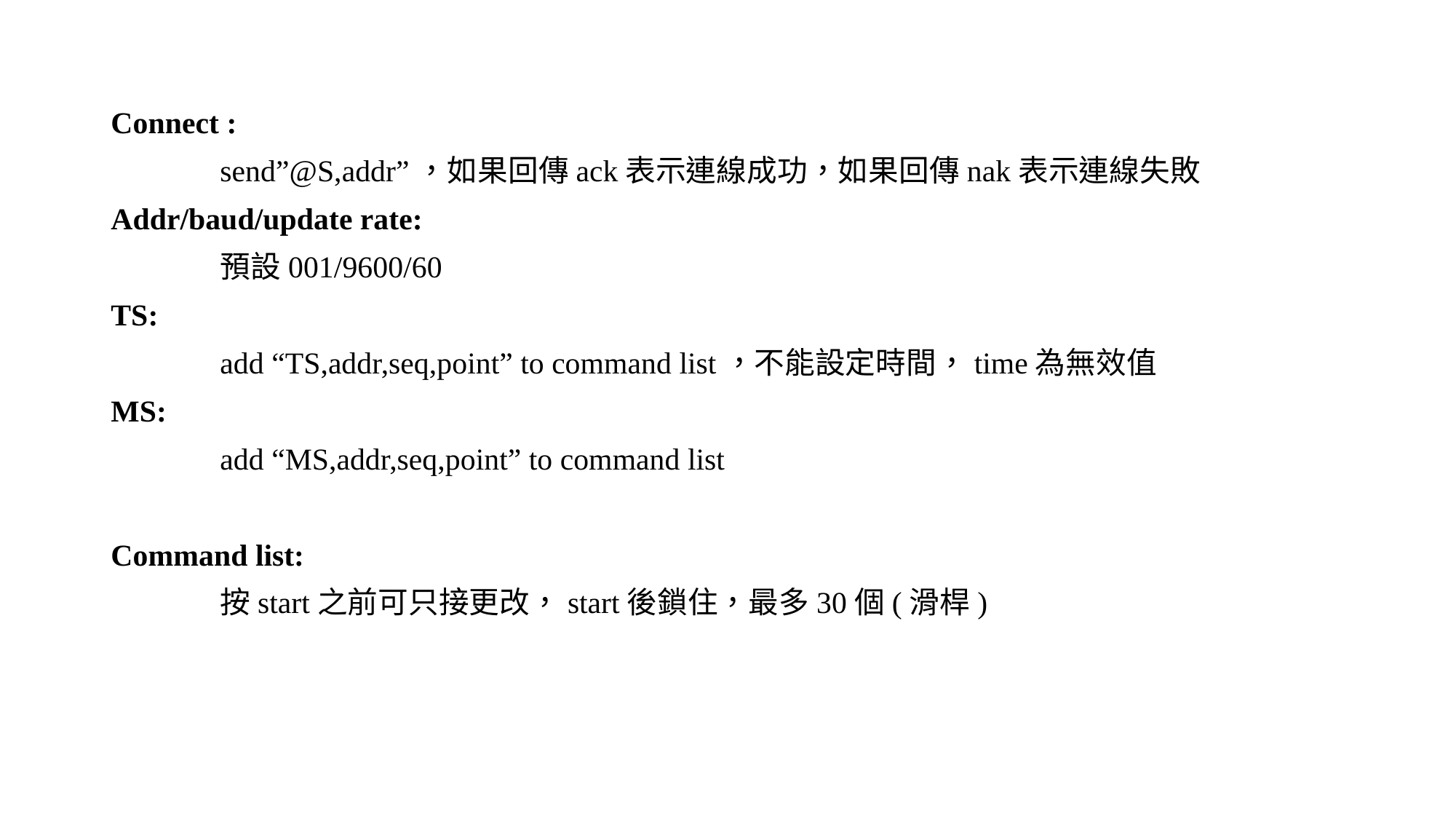

Connect :
	send”@S,addr”，如果回傳ack表示連線成功，如果回傳nak表示連線失敗
Addr/baud/update rate:
	預設001/9600/60
TS:
	add “TS,addr,seq,point” to command list，不能設定時間，time為無效值
MS:
	add “MS,addr,seq,point” to command list

Command list:
	按start之前可只接更改，start後鎖住，最多30個(滑桿)